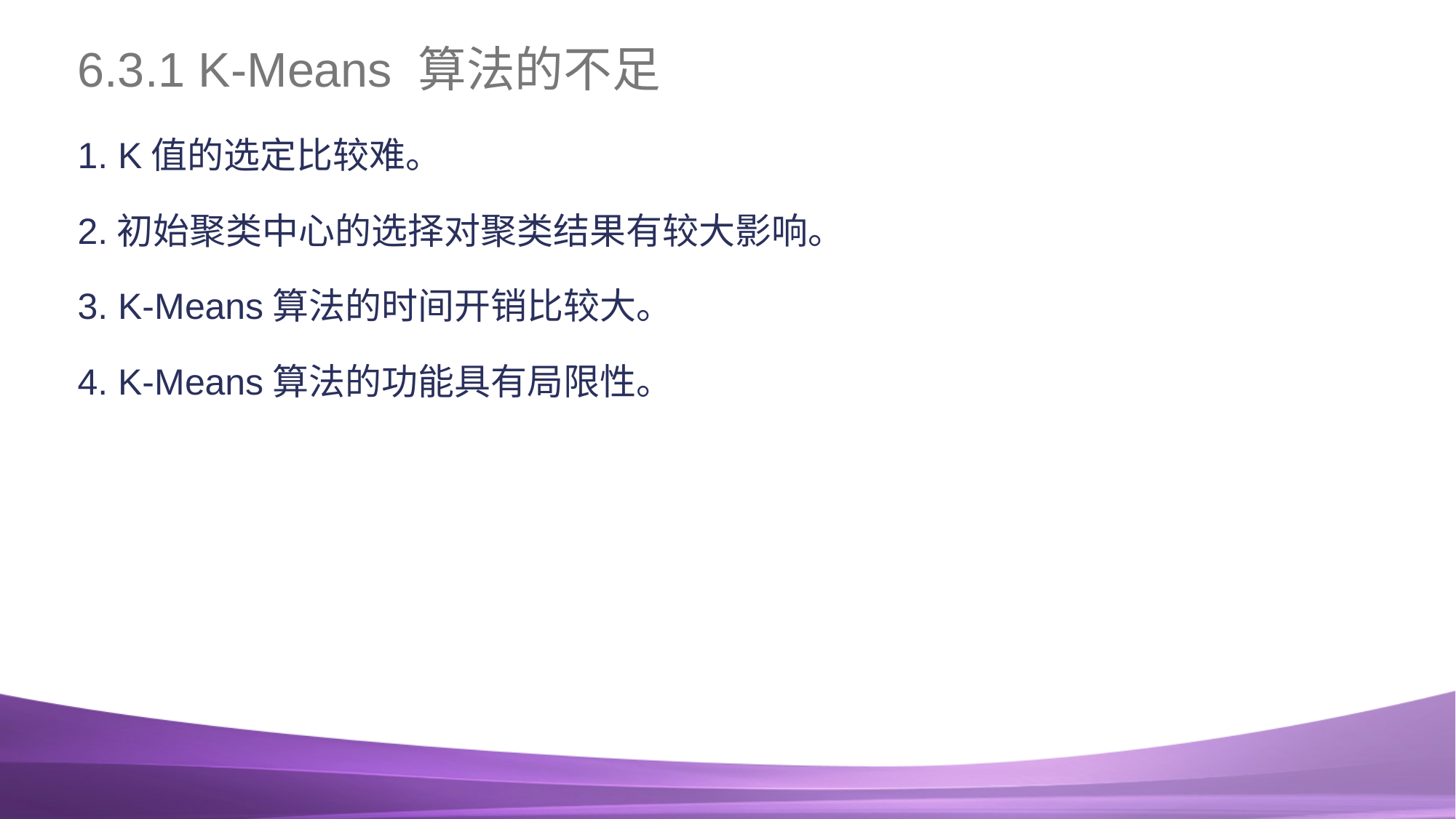

# 6.3.1 K-Means 算法的不足
1. K值的选定比较难。
2.初始聚类中心的选择对聚类结果有较大影响。
3. K-Means算法的时间开销比较大。
4. K-Means算法的功能具有局限性。